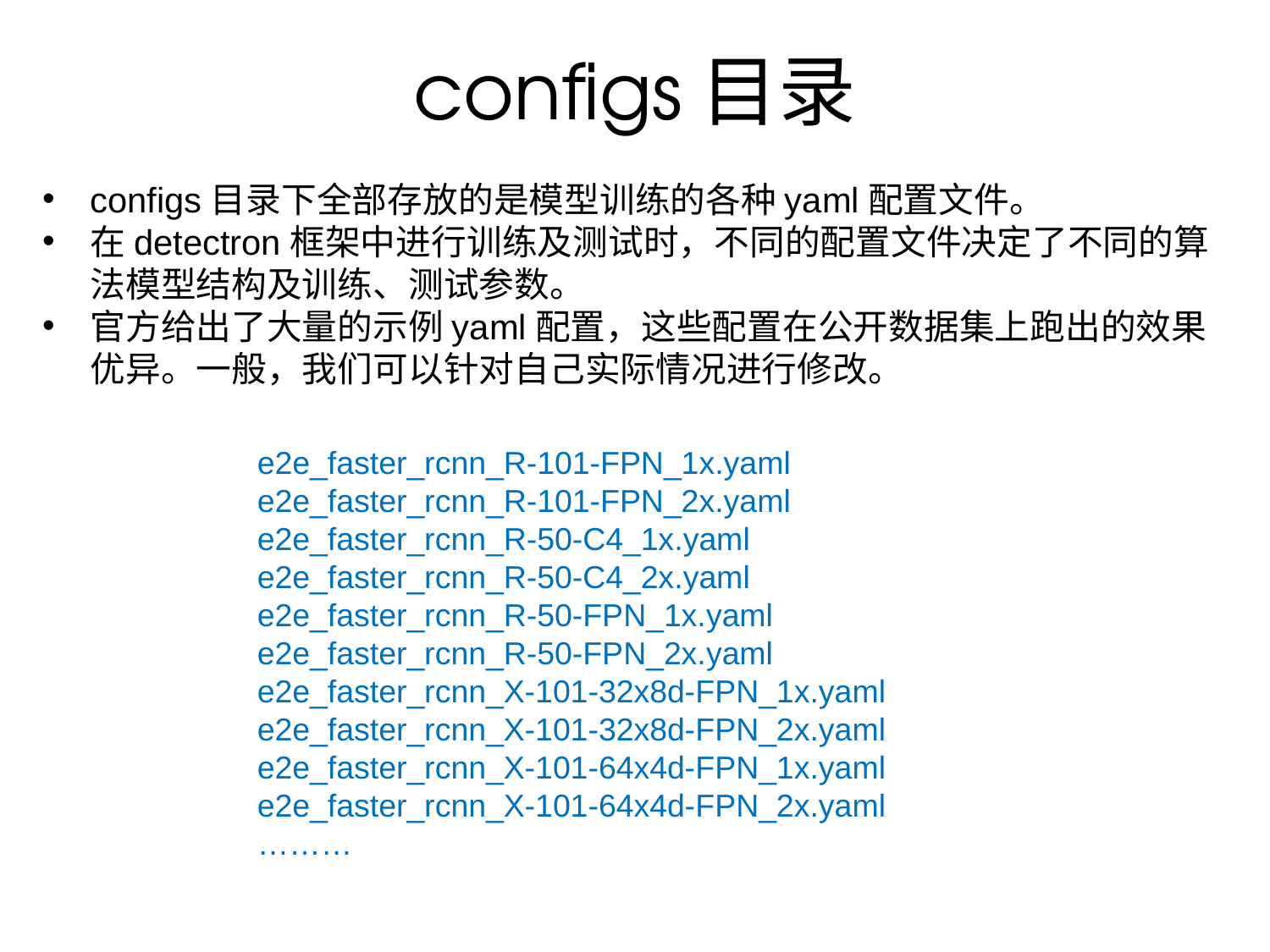

# configs目录
configs目录下全部存放的是模型训练的各种yaml配置文件。
在detectron框架中进行训练及测试时，不同的配置文件决定了不同的算法模型结构及训练、测试参数。
官方给出了大量的示例yaml配置，这些配置在公开数据集上跑出的效果优异。一般，我们可以针对自己实际情况进行修改。

e2e_faster_rcnn_R-101-FPN_1x.yaml
e2e_faster_rcnn_R-101-FPN_2x.yaml
e2e_faster_rcnn_R-50-C4_1x.yaml
e2e_faster_rcnn_R-50-C4_2x.yaml
e2e_faster_rcnn_R-50-FPN_1x.yaml
e2e_faster_rcnn_R-50-FPN_2x.yaml
e2e_faster_rcnn_X-101-32x8d-FPN_1x.yaml
e2e_faster_rcnn_X-101-32x8d-FPN_2x.yaml
e2e_faster_rcnn_X-101-64x4d-FPN_1x.yaml
e2e_faster_rcnn_X-101-64x4d-FPN_2x.yaml
………